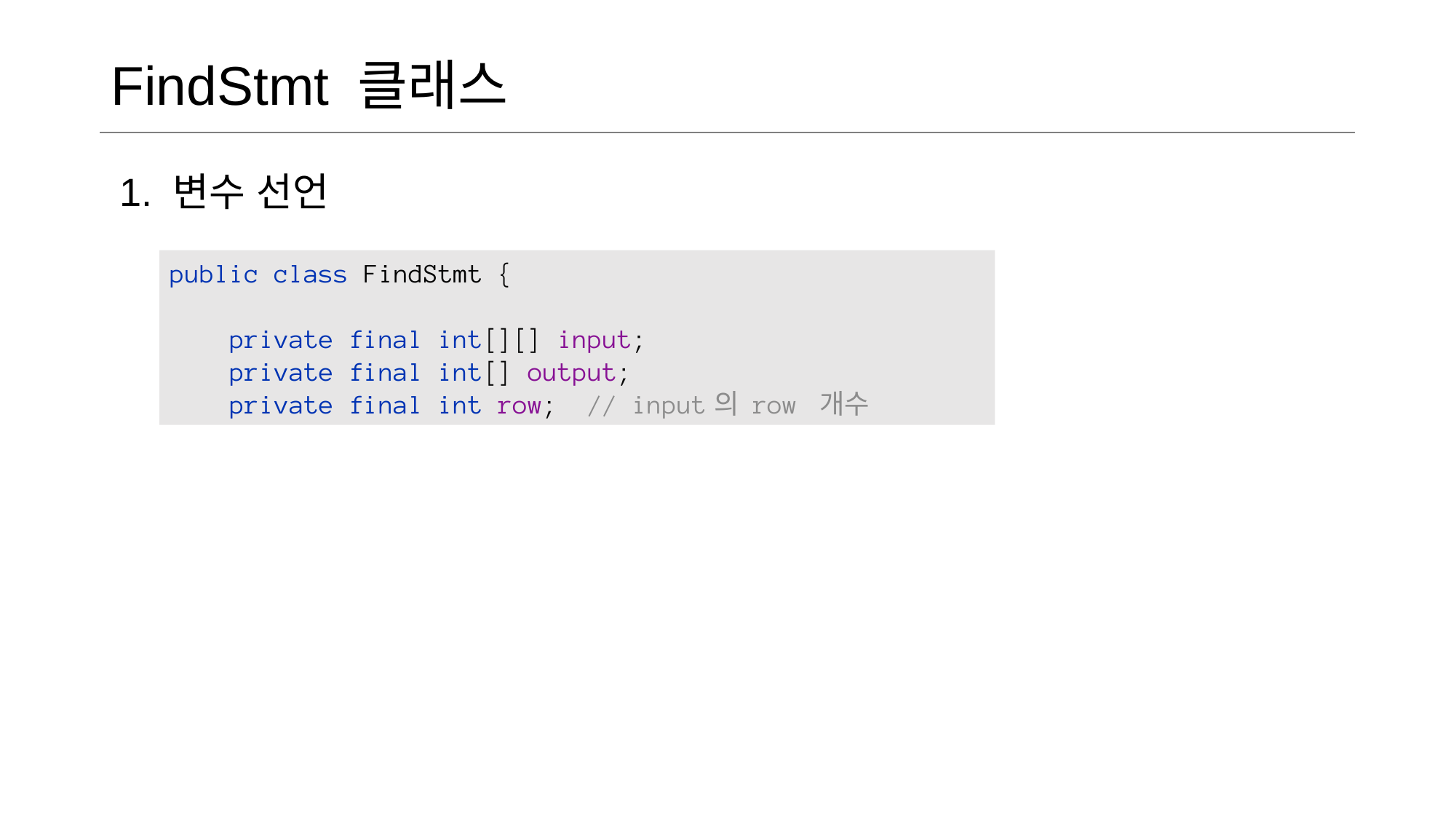

# FindStmt 클래스
1. 변수 선언
public class FindStmt {
    private final int[][] input;
    private final int[] output;
    private final int row;  // input의 row 개수